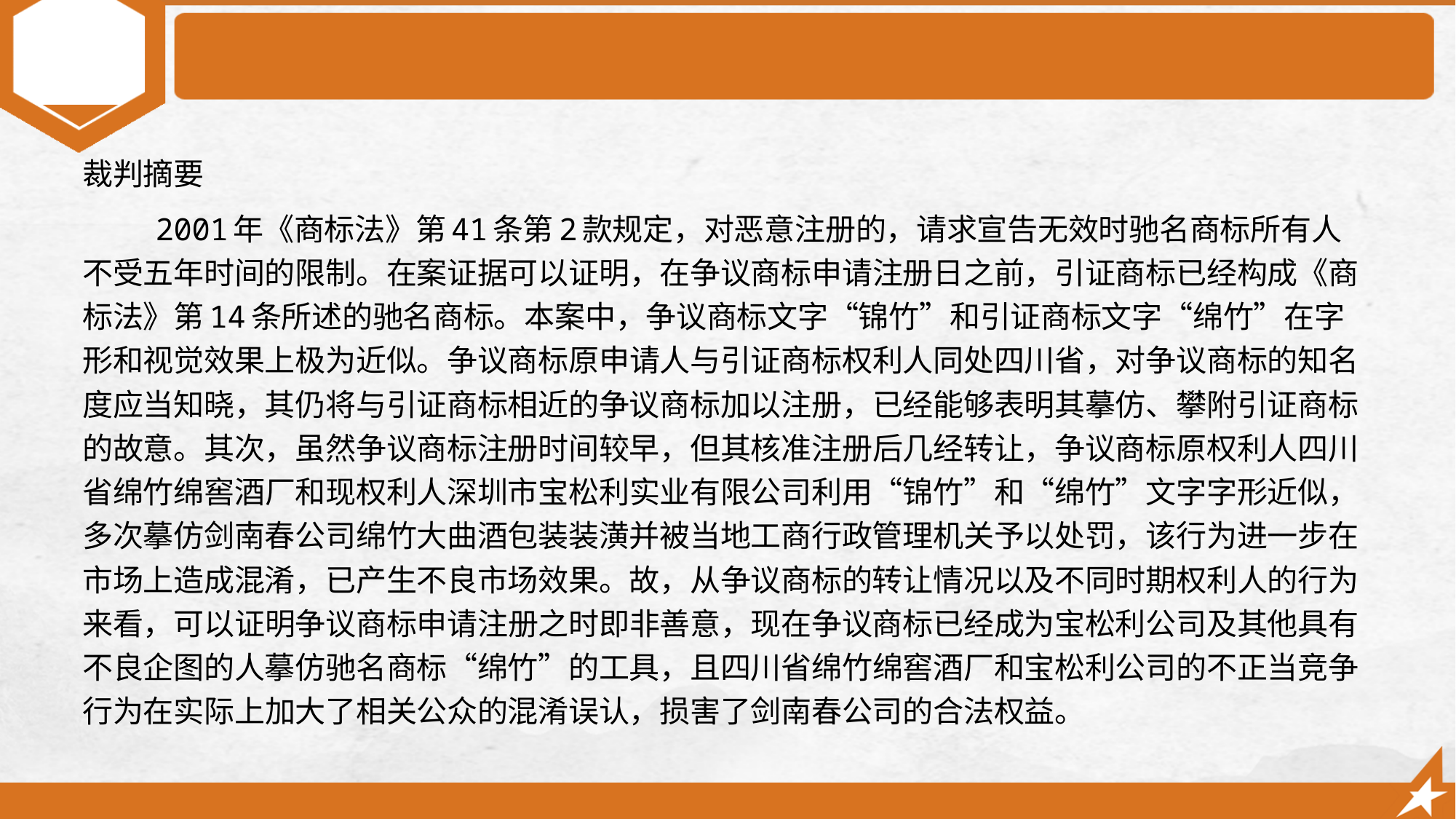

裁判摘要
    2001年《商标法》第41条第2款规定，对恶意注册的，请求宣告无效时驰名商标所有人不受五年时间的限制。在案证据可以证明，在争议商标申请注册日之前，引证商标已经构成《商标法》第14条所述的驰名商标。本案中，争议商标文字“锦竹”和引证商标文字“绵竹”在字形和视觉效果上极为近似。争议商标原申请人与引证商标权利人同处四川省，对争议商标的知名度应当知晓，其仍将与引证商标相近的争议商标加以注册，已经能够表明其摹仿、攀附引证商标的故意。其次，虽然争议商标注册时间较早，但其核准注册后几经转让，争议商标原权利人四川省绵竹绵窖酒厂和现权利人深圳市宝松利实业有限公司利用“锦竹”和“绵竹”文字字形近似，多次摹仿剑南春公司绵竹大曲酒包装装潢并被当地工商行政管理机关予以处罚，该行为进一步在市场上造成混淆，已产生不良市场效果。故，从争议商标的转让情况以及不同时期权利人的行为来看，可以证明争议商标申请注册之时即非善意，现在争议商标已经成为宝松利公司及其他具有不良企图的人摹仿驰名商标“绵竹”的工具，且四川省绵竹绵窖酒厂和宝松利公司的不正当竞争行为在实际上加大了相关公众的混淆误认，损害了剑南春公司的合法权益。